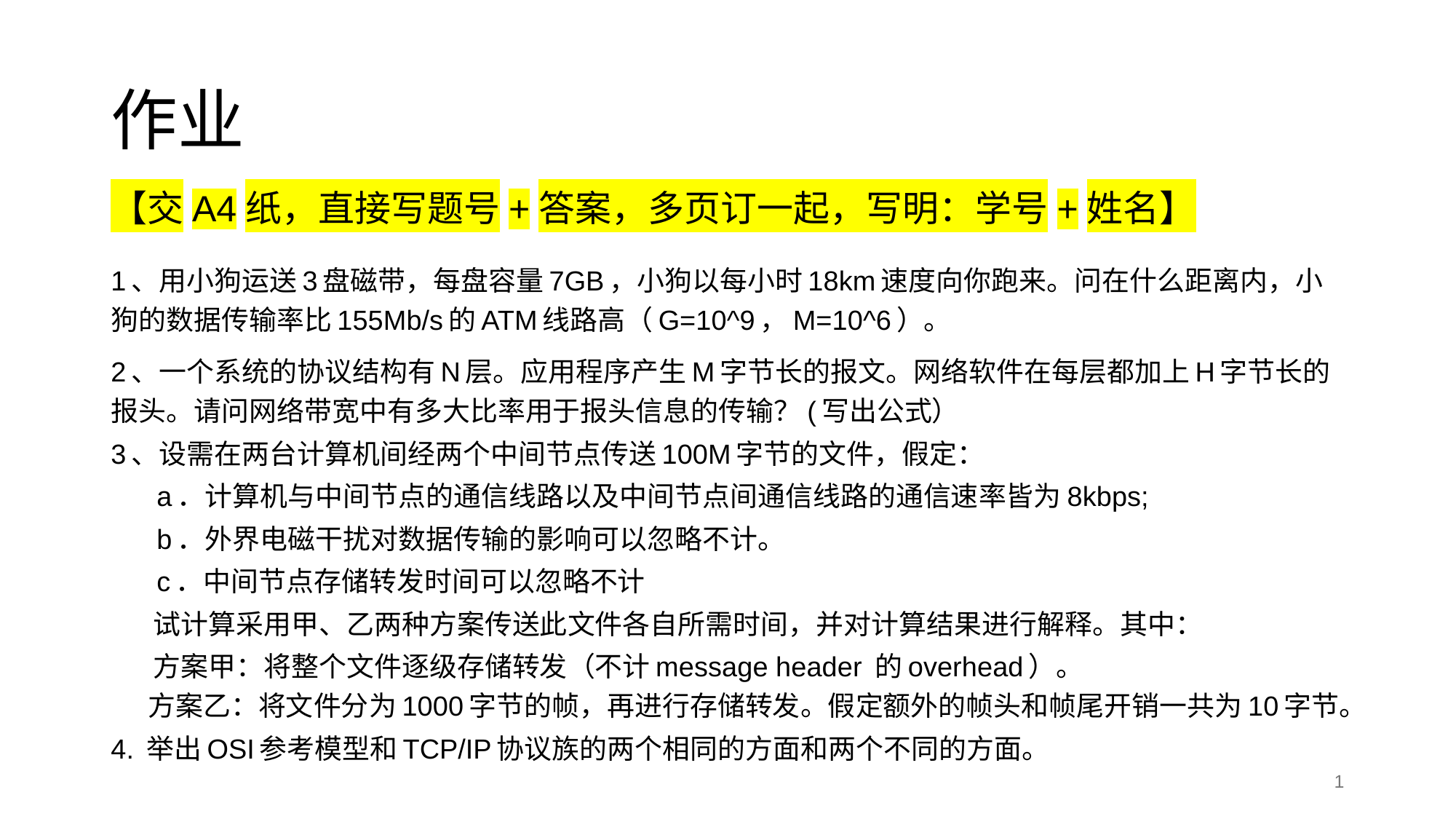

# 作业
【交A4纸，直接写题号+答案，多页订一起，写明：学号+姓名】
1、用小狗运送3盘磁带，每盘容量7GB，小狗以每小时18km速度向你跑来。问在什么距离内，小狗的数据传输率比155Mb/s的ATM线路高（G=10^9，M=10^6）。
2、一个系统的协议结构有N层。应用程序产生M字节长的报文。网络软件在每层都加上H字节长的报头。请问网络带宽中有多大比率用于报头信息的传输？(写出公式）
3、设需在两台计算机间经两个中间节点传送100M字节的文件，假定：
      a．计算机与中间节点的通信线路以及中间节点间通信线路的通信速率皆为8kbps;
      b．外界电磁干扰对数据传输的影响可以忽略不计。
      c．中间节点存储转发时间可以忽略不计
      试计算采用甲、乙两种方案传送此文件各自所需时间，并对计算结果进行解释。其中：
      方案甲：将整个文件逐级存储转发（不计message header 的overhead）。
      方案乙：将文件分为1000字节的帧，再进行存储转发。假定额外的帧头和帧尾开销一共为10字节。
4. 举出OSI参考模型和TCP/IP协议族的两个相同的方面和两个不同的方面。
1